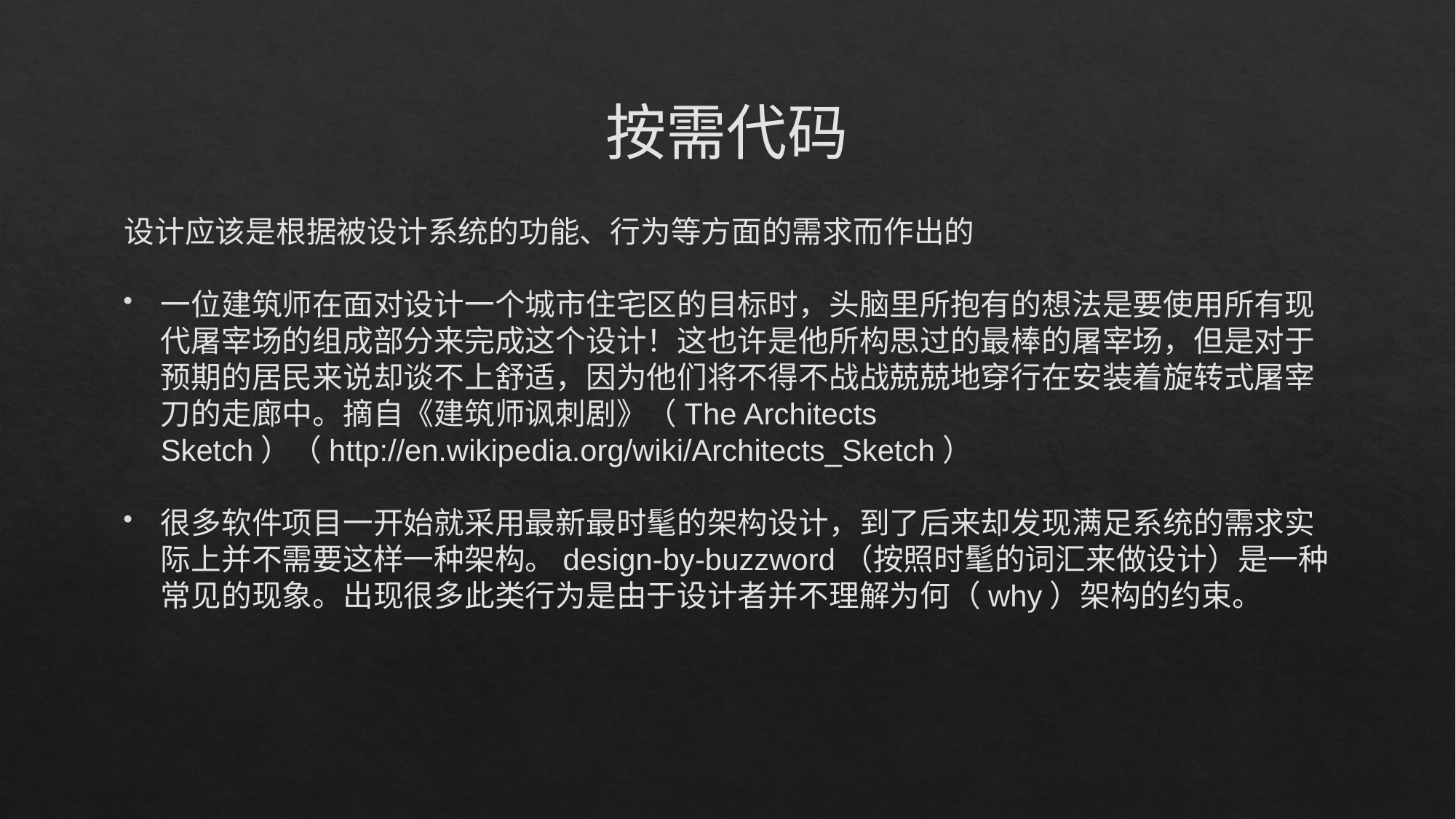

按需代码
设计应该是根据被设计系统的功能、行为等方面的需求而作出的

一位建筑师在面对设计一个城市住宅区的目标时，头脑里所抱有的想法是要使用所有现代屠宰场的组成部分来完成这个设计！这也许是他所构思过的最棒的屠宰场，但是对于预期的居民来说却谈不上舒适，因为他们将不得不战战兢兢地穿行在安装着旋转式屠宰刀的走廊中。摘自《建筑师讽刺剧》（The Architects Sketch）（http://en.wikipedia.org/wiki/Architects_Sketch）

很多软件项目一开始就采用最新最时髦的架构设计，到了后来却发现满足系统的需求实际上并不需要这样一种架构。design-by-buzzword（按照时髦的词汇来做设计）是一种常见的现象。出现很多此类行为是由于设计者并不理解为何（why）架构的约束。